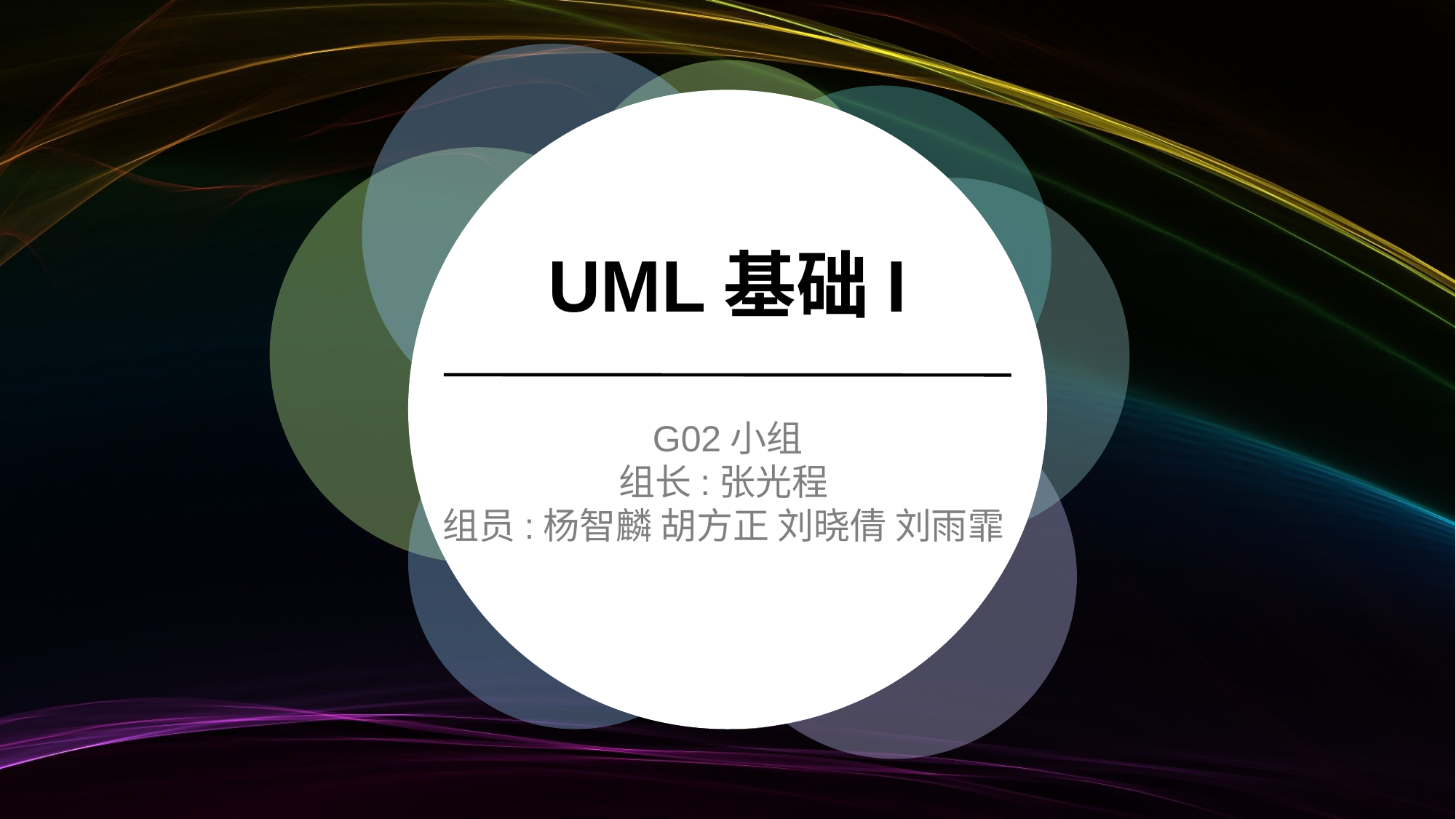

UML基础I

G02小组
组长:张光程
组员:杨智麟 胡方正 刘晓倩 刘雨霏

1